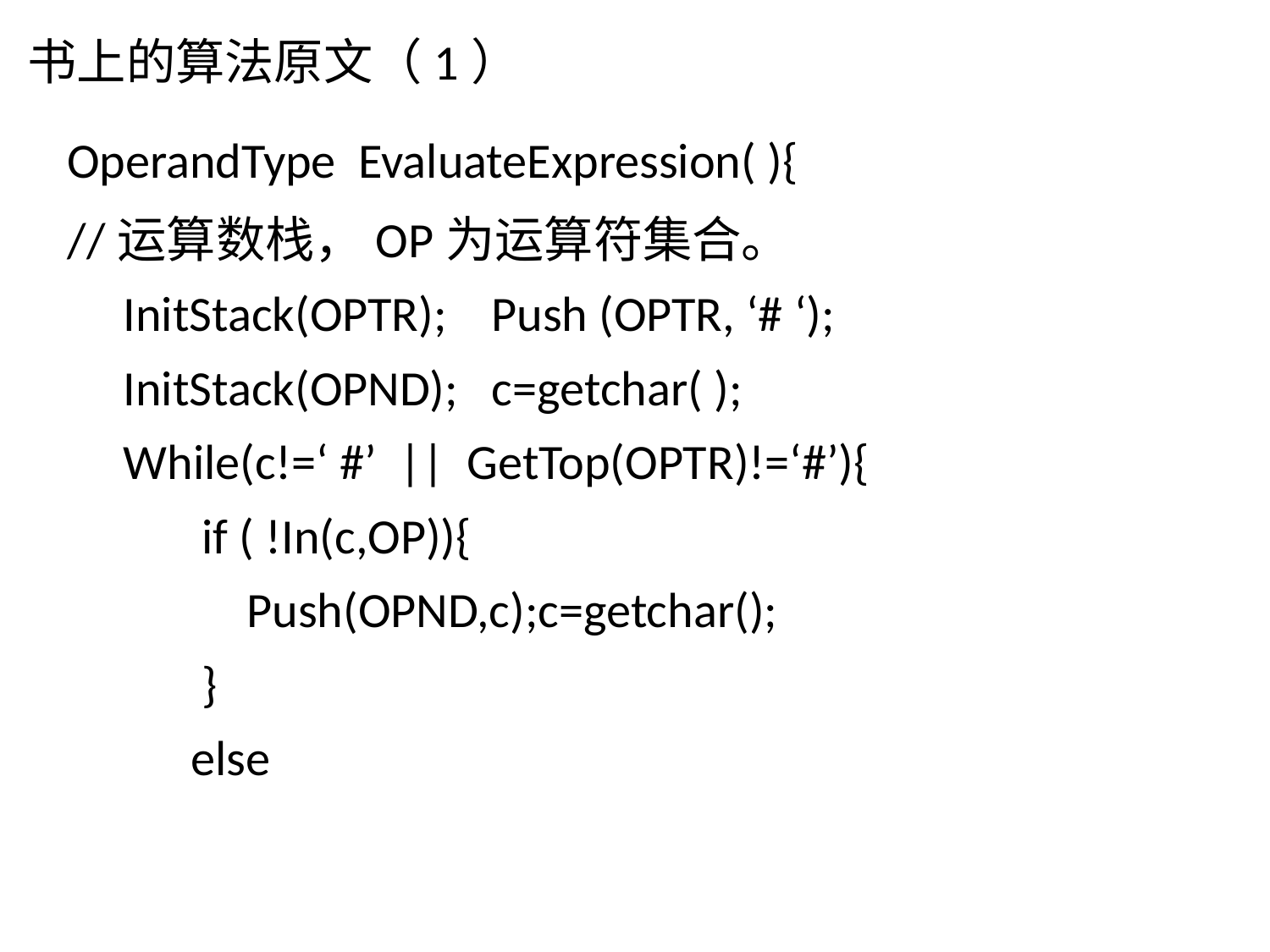

# 书上的算法原文（1）
OperandType  EvaluateExpression( ){
//运算数栈，OP为运算符集合。
     InitStack(OPTR);    Push (OPTR, ‘# ‘);
     InitStack(OPND);   c=getchar( );
     While(c!=‘ #’  ||  GetTop(OPTR)!=‘#’){
            if ( !In(c,OP)){
                Push(OPND,c);c=getchar();
            }
           else